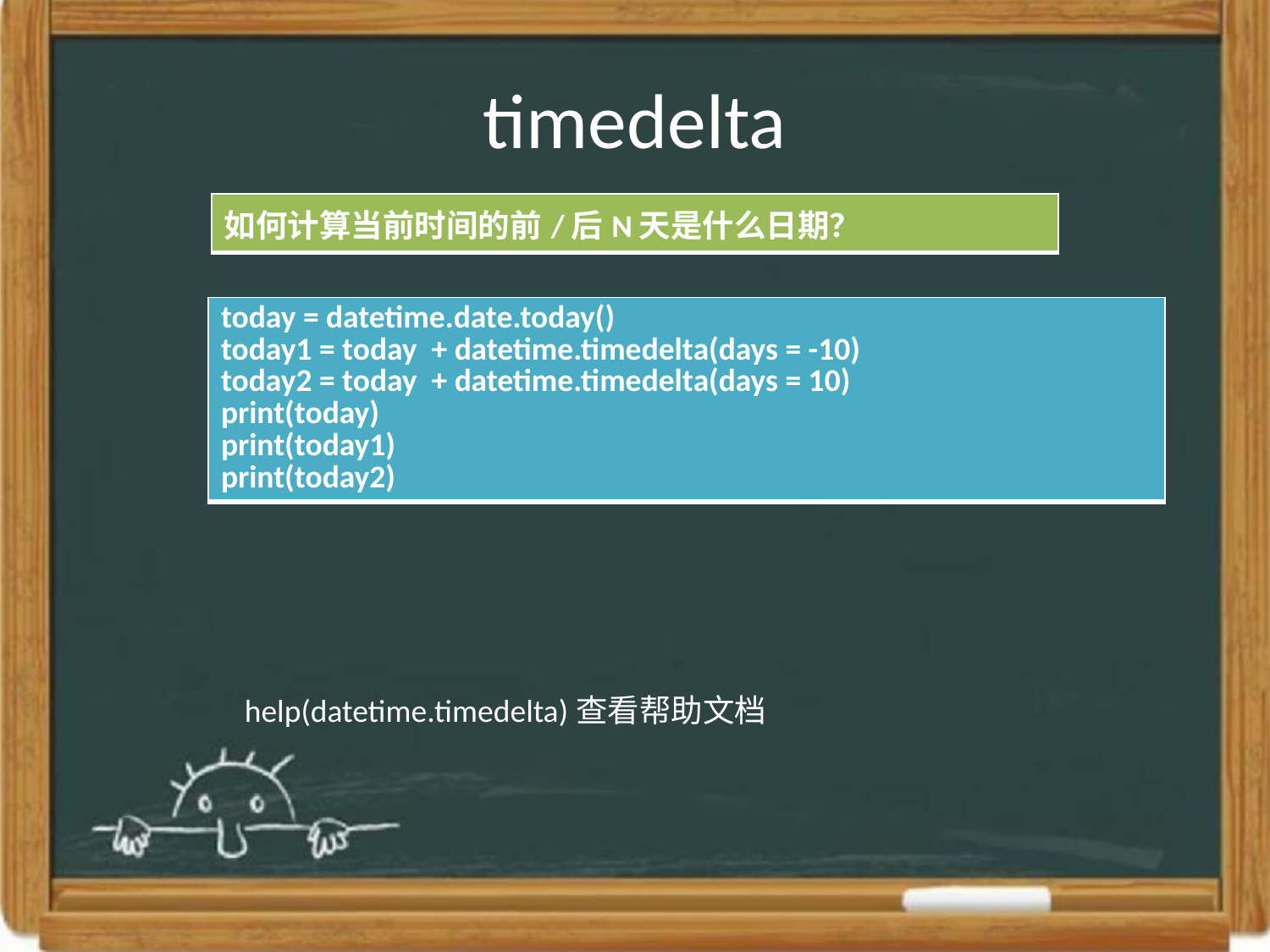

# timedelta
| 如何计算当前时间的前/后N天是什么日期？ |
| --- |
| today = datetime.date.today() today1 = today + datetime.timedelta(days = -10) today2 = today + datetime.timedelta(days = 10) print(today) print(today1) print(today2) |
| --- |
  help(datetime.timedelta)查看帮助文档